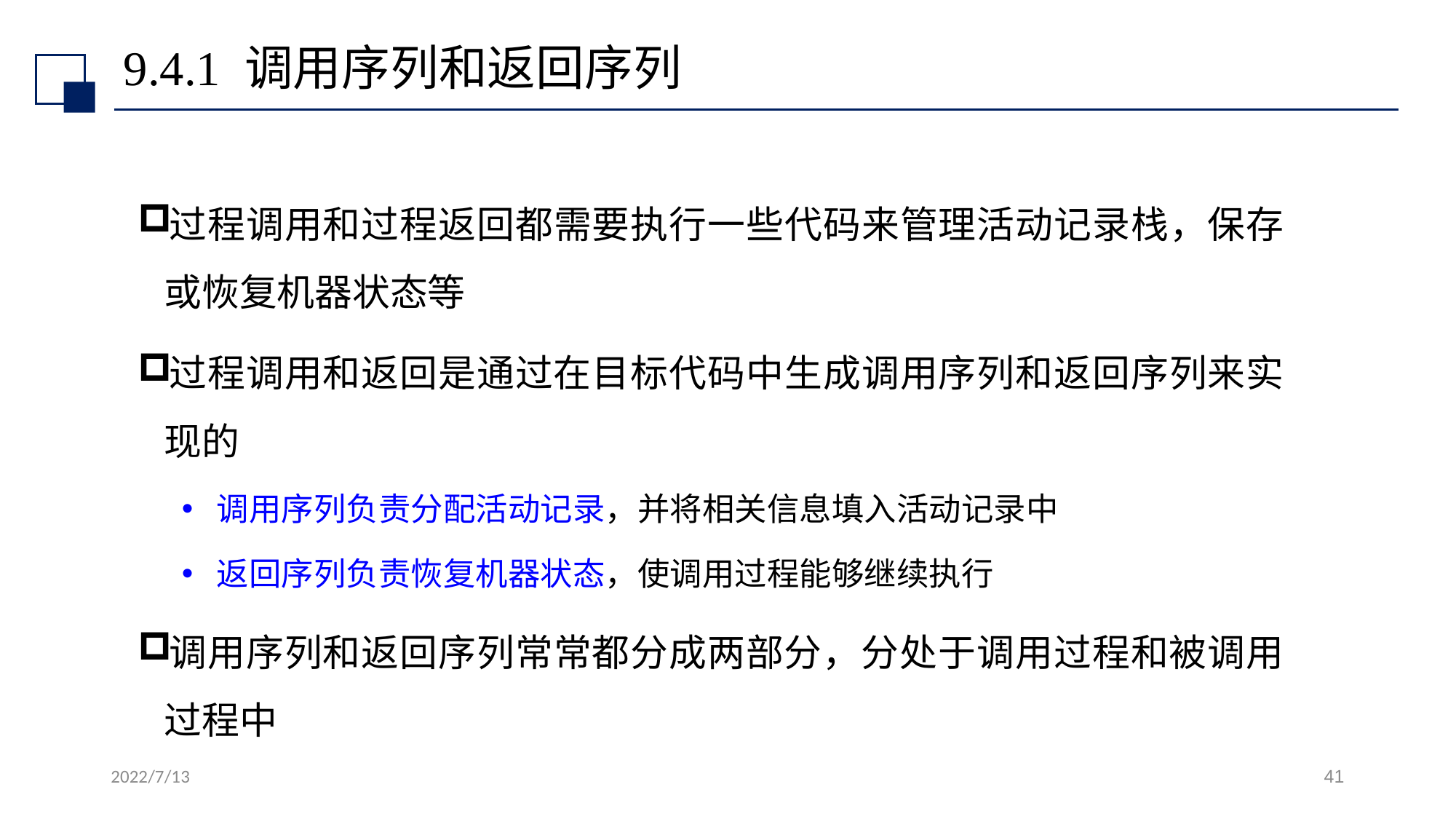

# 9.4.1 调用序列和返回序列
过程调用和过程返回都需要执行一些代码来管理活动记录栈，保存或恢复机器状态等
过程调用和返回是通过在目标代码中生成调用序列和返回序列来实现的
调用序列负责分配活动记录，并将相关信息填入活动记录中
返回序列负责恢复机器状态，使调用过程能够继续执行
调用序列和返回序列常常都分成两部分，分处于调用过程和被调用过程中
2022/7/13
41